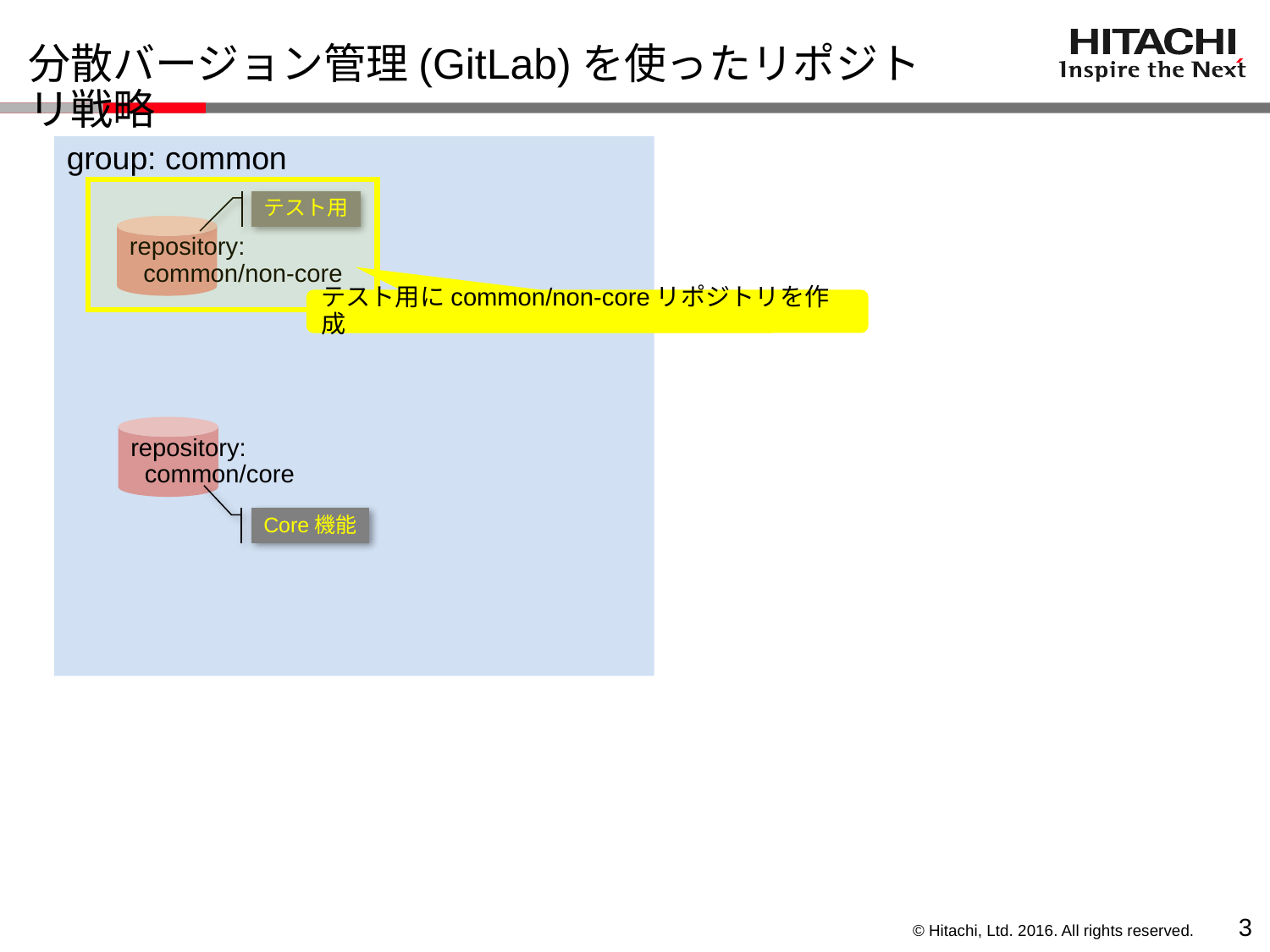

# 分散バージョン管理(GitLab)を使ったリポジトリ戦略
group: common

テスト用
repository:
  common/non-core
テスト用にcommon/non-coreリポジトリを作成
repository:
  common/core
Core機能
3